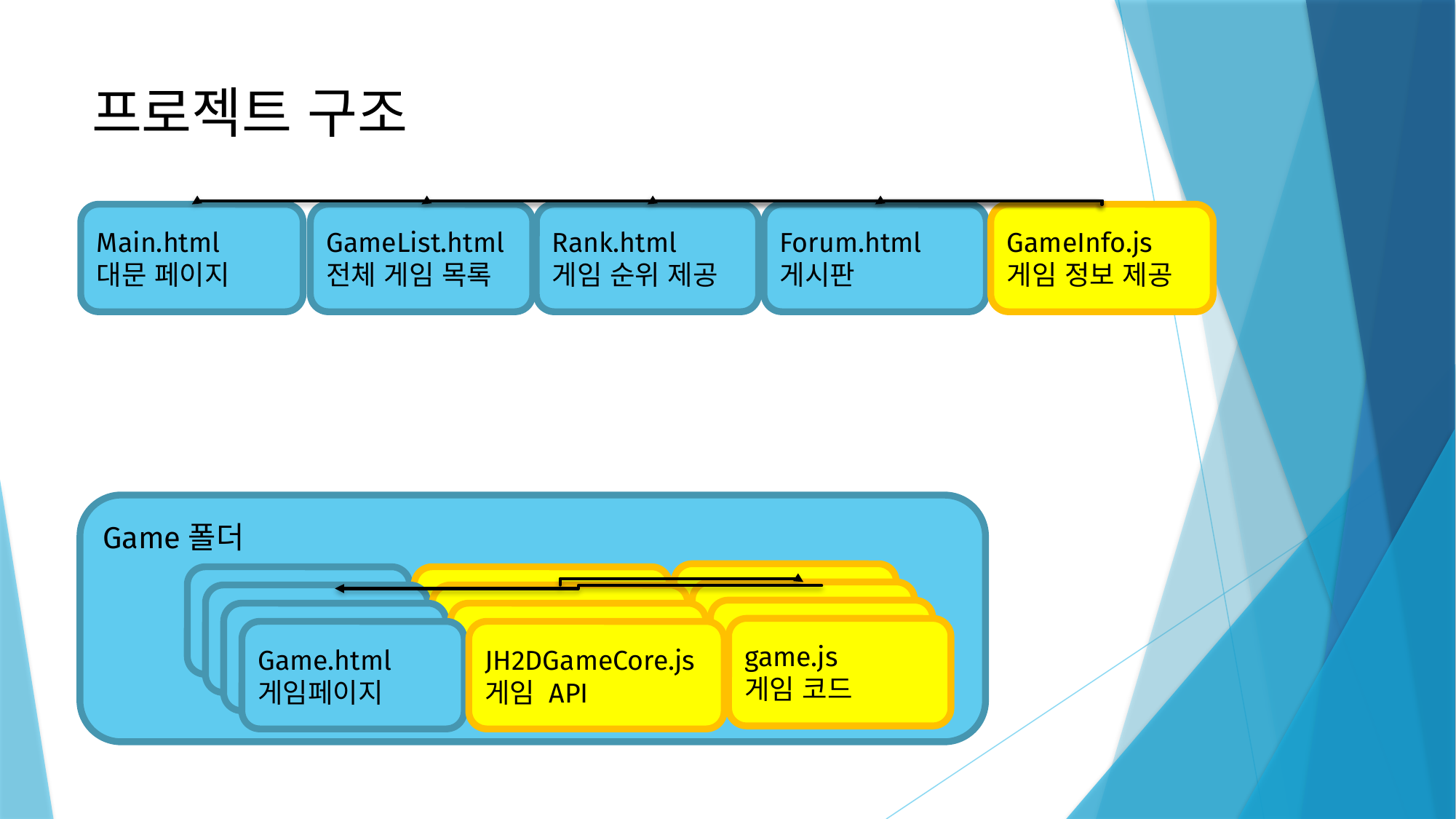

# 프로젝트 구조
Main.html
대문 페이지
GameList.html
전체 게임 목록
Rank.html
게임 순위 제공
Forum.html
게시판
GameInfo.js
게임 정보 제공
Game폴더

game.js
게임 코드
Game.html
게임페이지
JH2DGameCore.js
게임 API
game.js
게임 코드
Game.html
게임페이지
JH2DGameCore.js
게임 API
game.js
게임 코드
Game.html
게임페이지
JH2DGameCore.js
게임 API
game.js
게임 코드
Game.html
게임페이지
JH2DGameCore.js
게임 API